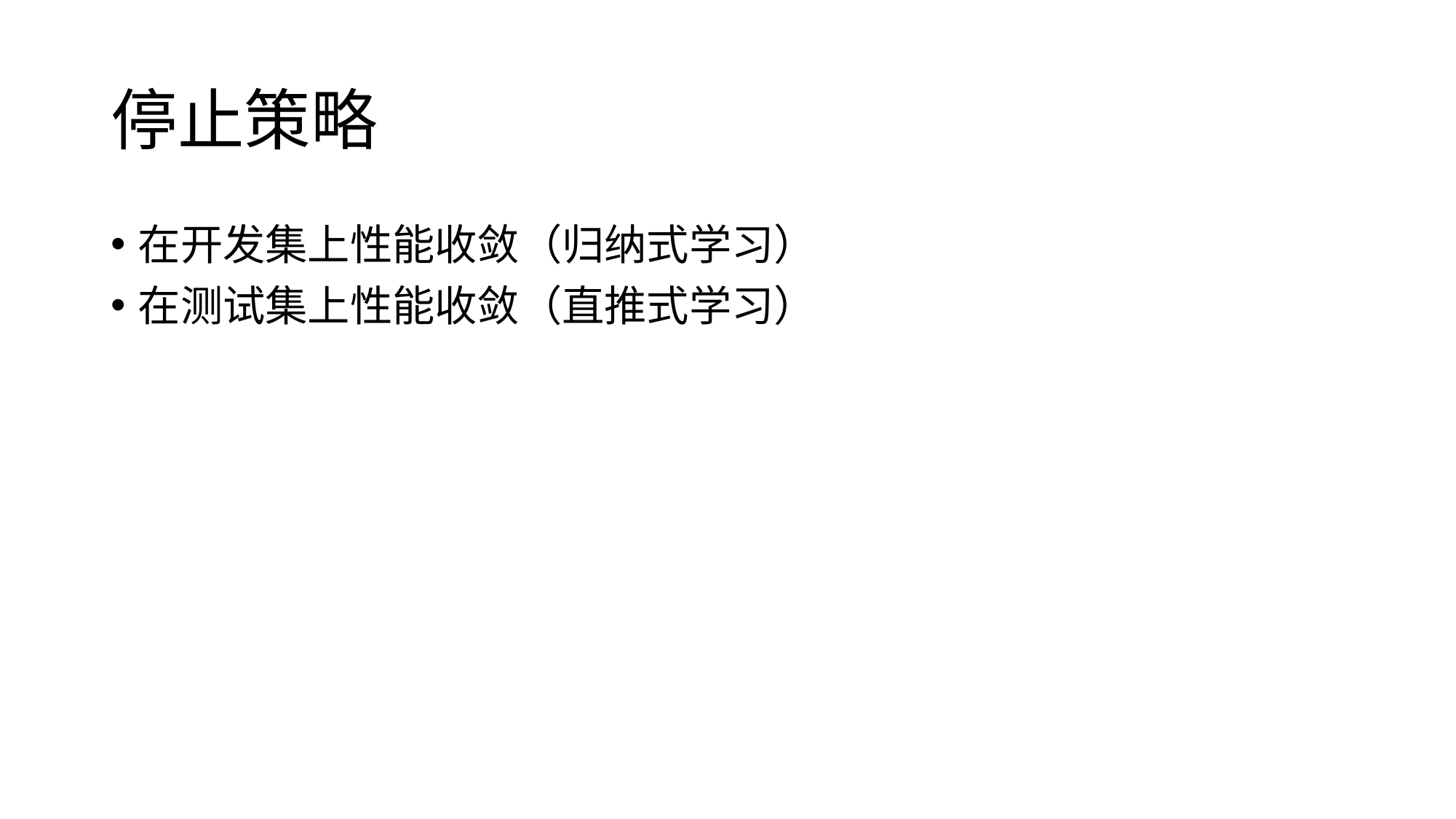

# 停止策略
在开发集上性能收敛（归纳式学习）
在测试集上性能收敛（直推式学习）